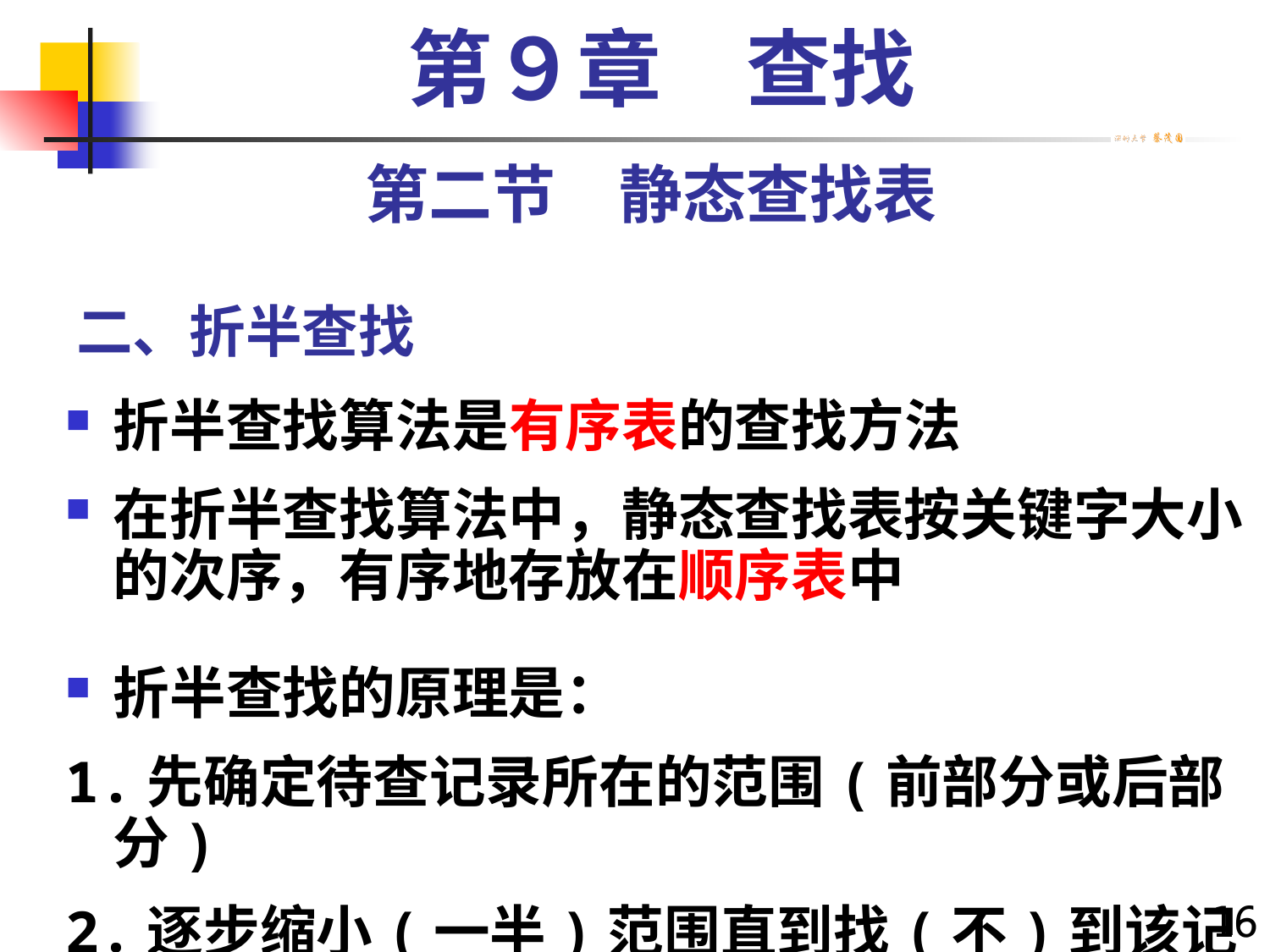

第９章　查找
第二节　静态查找表
# 二、折半查找
折半查找算法是有序表的查找方法
在折半查找算法中，静态查找表按关键字大小的次序，有序地存放在顺序表中
折半查找的原理是：
1.先确定待查记录所在的范围(前部分或后部分)
2.逐步缩小(一半)范围直到找(不)到该记录为止
16